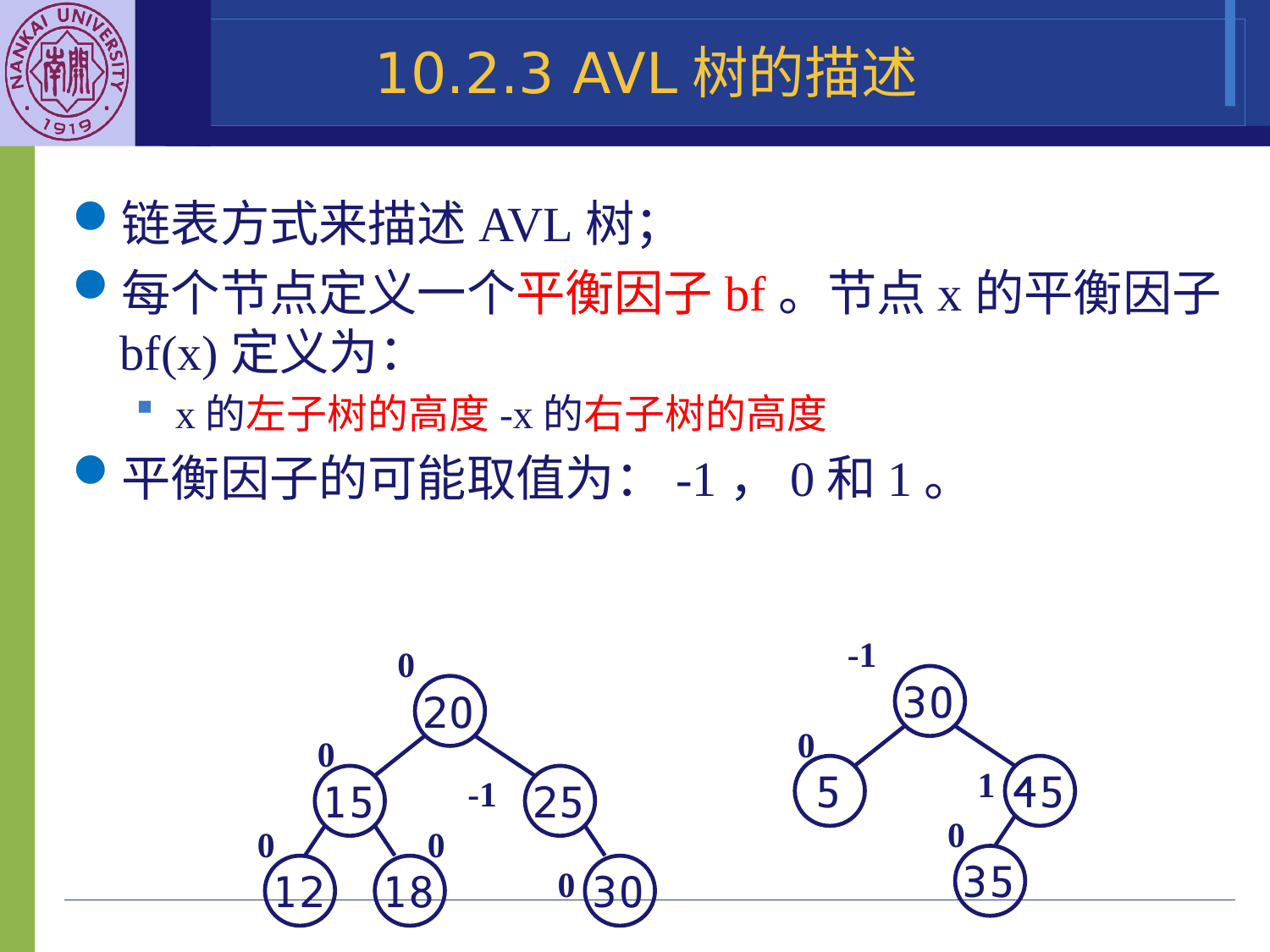

10.2.3 AVL树的描述
链表方式来描述AVL树；
每个节点定义一个平衡因子bf。节点x的平衡因子bf(x)定义为：
x的左子树的高度-x的右子树的高度
平衡因子的可能取值为：-1，0和1。
-1
0
30
20
0
0

5
1
45
15
-1
25
0
0
0

35
12
18
30
0
21